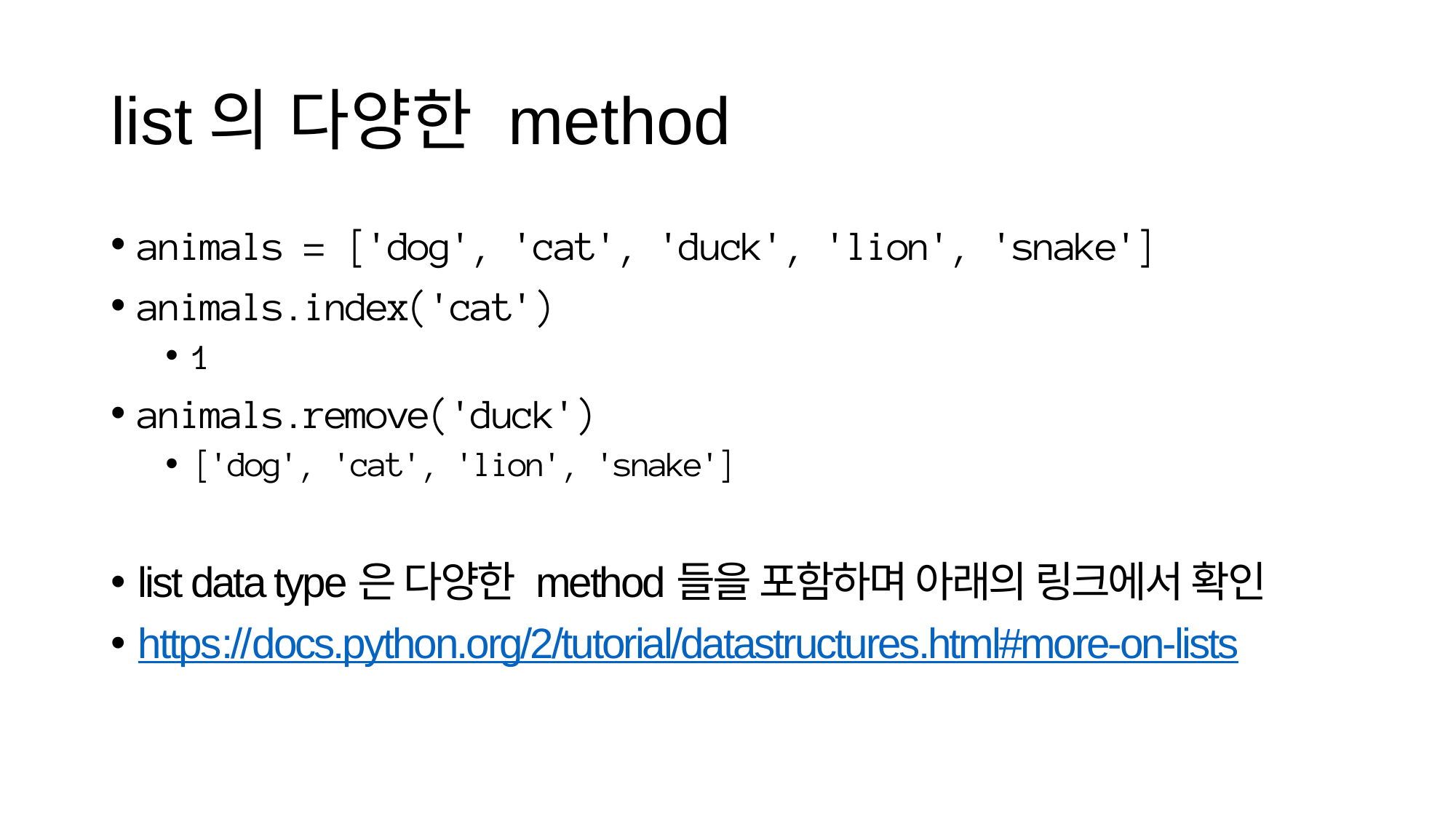

# list의 다양한 method
animals = ['dog', 'cat', 'duck', 'lion', 'snake']
animals.index('cat')
1
animals.remove('duck')
['dog', 'cat', 'lion', 'snake']

list data type은 다양한 method들을 포함하며 아래의 링크에서 확인
https://docs.python.org/2/tutorial/datastructures.html#more-on-lists